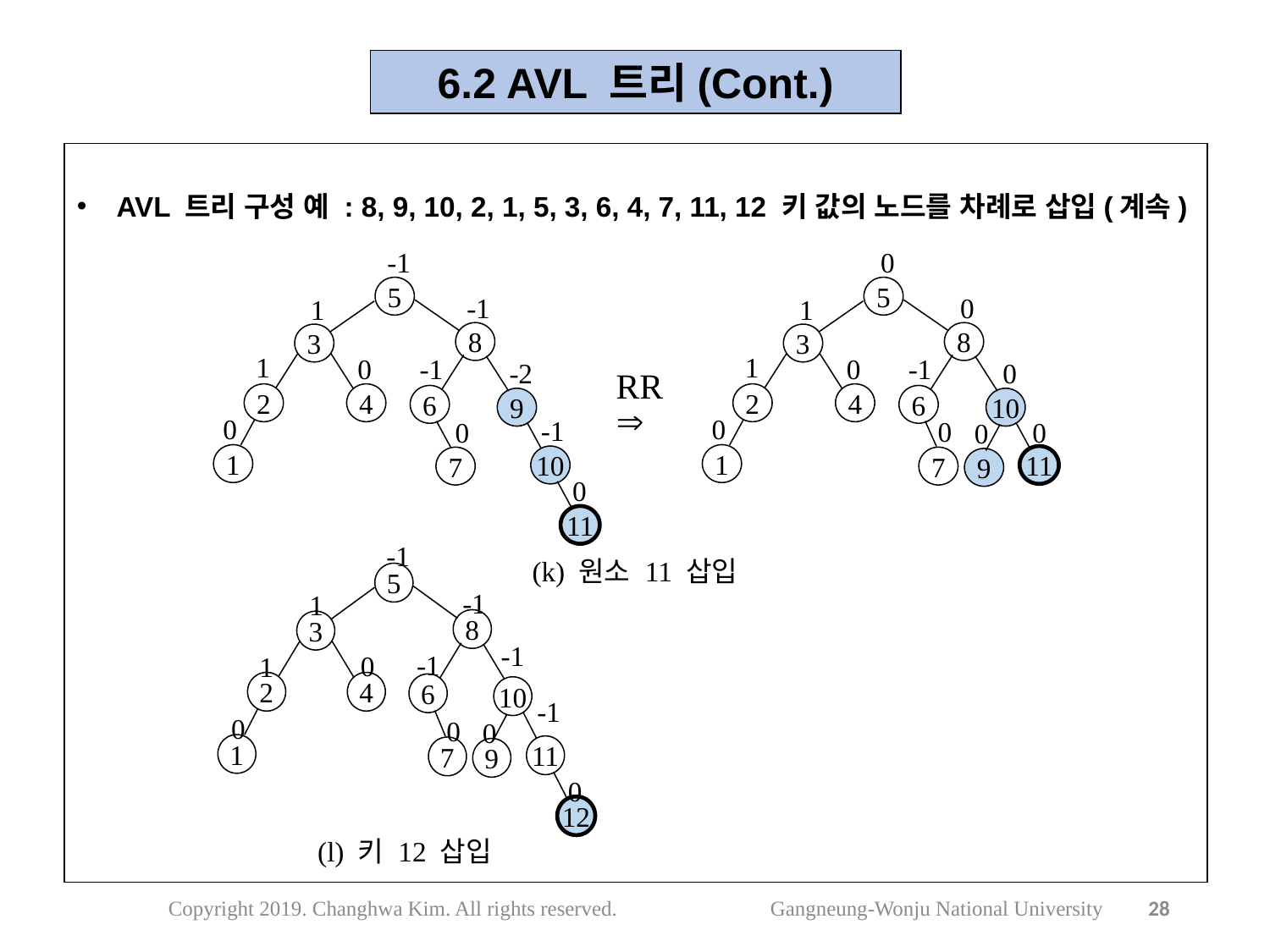

6.2 AVL 트리(Cont.)

AVL 트리 구성 예 : 8, 9, 10, 2, 1, 5, 3, 6, 4, 7, 11, 12 키 값의 노드를 차례로 삽입(계속)

-1
0
5
5
-1
0
1
1

8
8
3
3
1
1
-1
-1
0
0
-2
0

RR
⇒
2
4
2
4
6
6
9
10
0
0
-1
0
0
0
0

1
1
10
11
7
7
9
0

11
-1
5
-1

1

8
3
-1
-1
0

1

2
4
6
10
-1
0
0
0

1
11
7
9
0

12
(k) 원소 11 삽입
(l) 키 12 삽입
Copyright 2019. Changhwa Kim. All rights reserved.                             Gangneung-Wonju National University
28
28